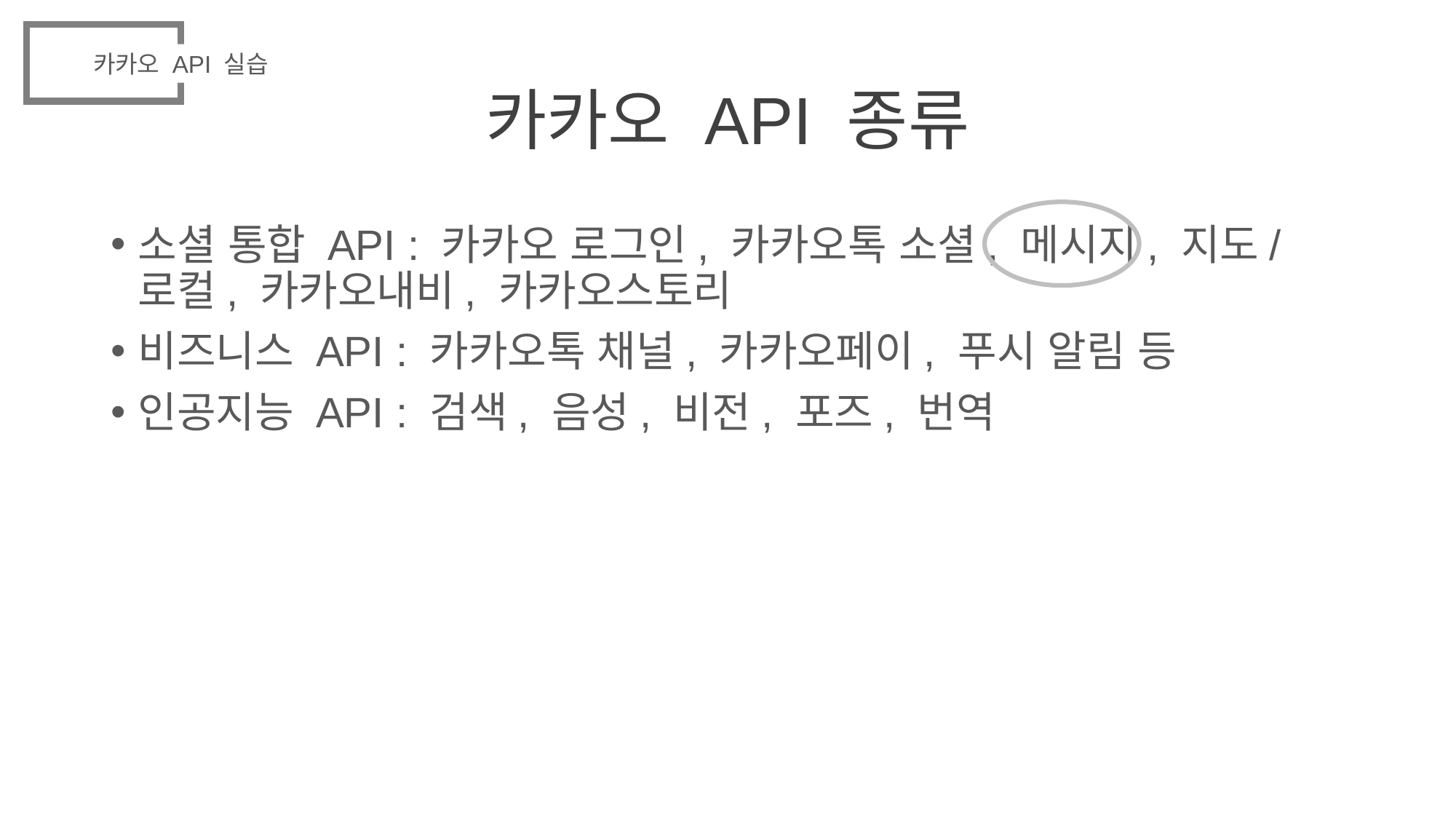

카카오 API 실습
# 카카오 API 종류

소셜 통합 API : 카카오 로그인, 카카오톡 소셜, 메시지, 지도/로컬, 카카오내비, 카카오스토리
비즈니스 API : 카카오톡 채널, 카카오페이, 푸시 알림 등
인공지능 API : 검색, 음성, 비전, 포즈, 번역